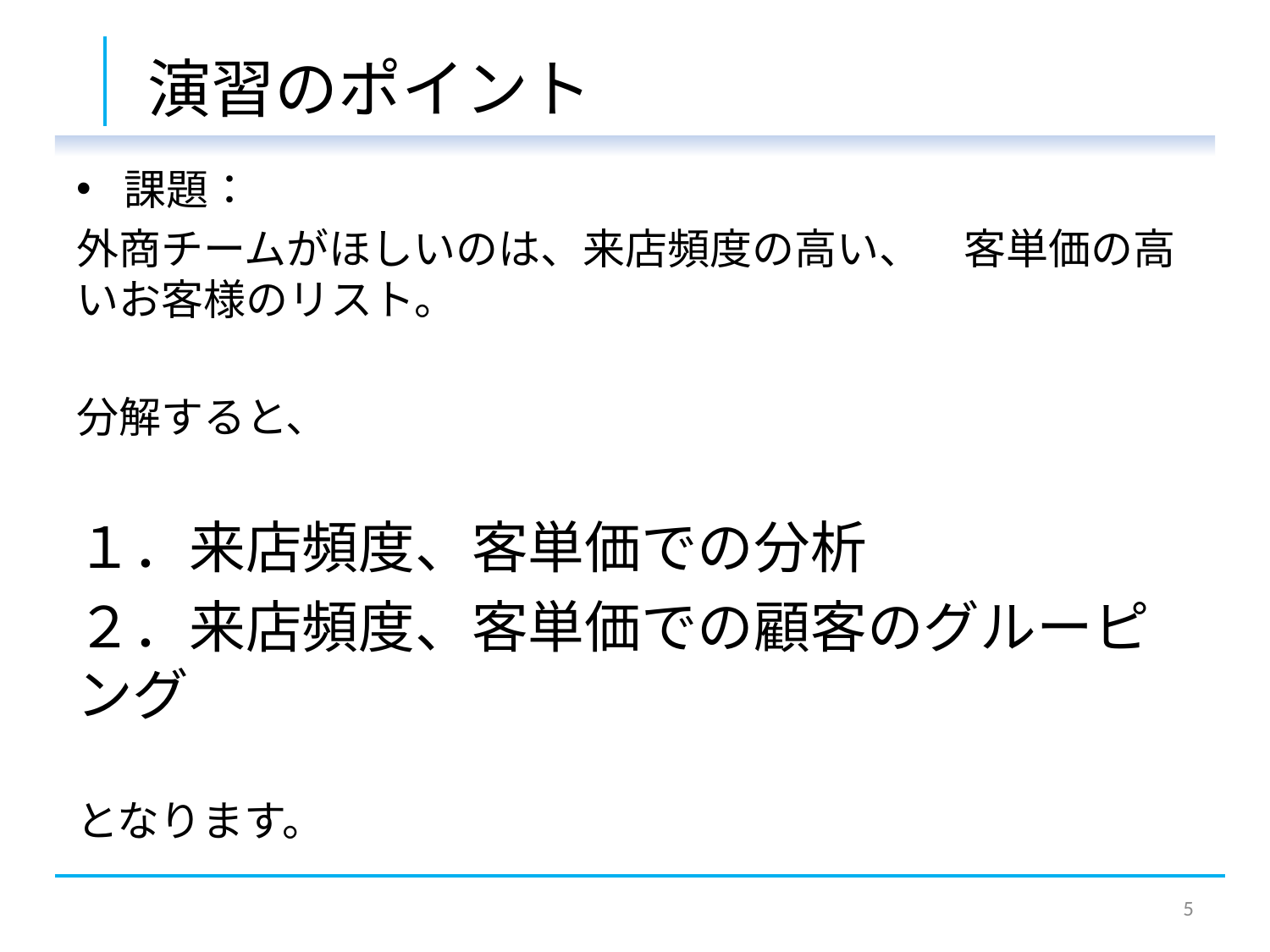

# 演習のポイント
課題：
外商チームがほしいのは、来店頻度の高い、　客単価の高いお客様のリスト。

分解すると、

１．来店頻度、客単価での分析
２．来店頻度、客単価での顧客のグルーピング

となります。
5